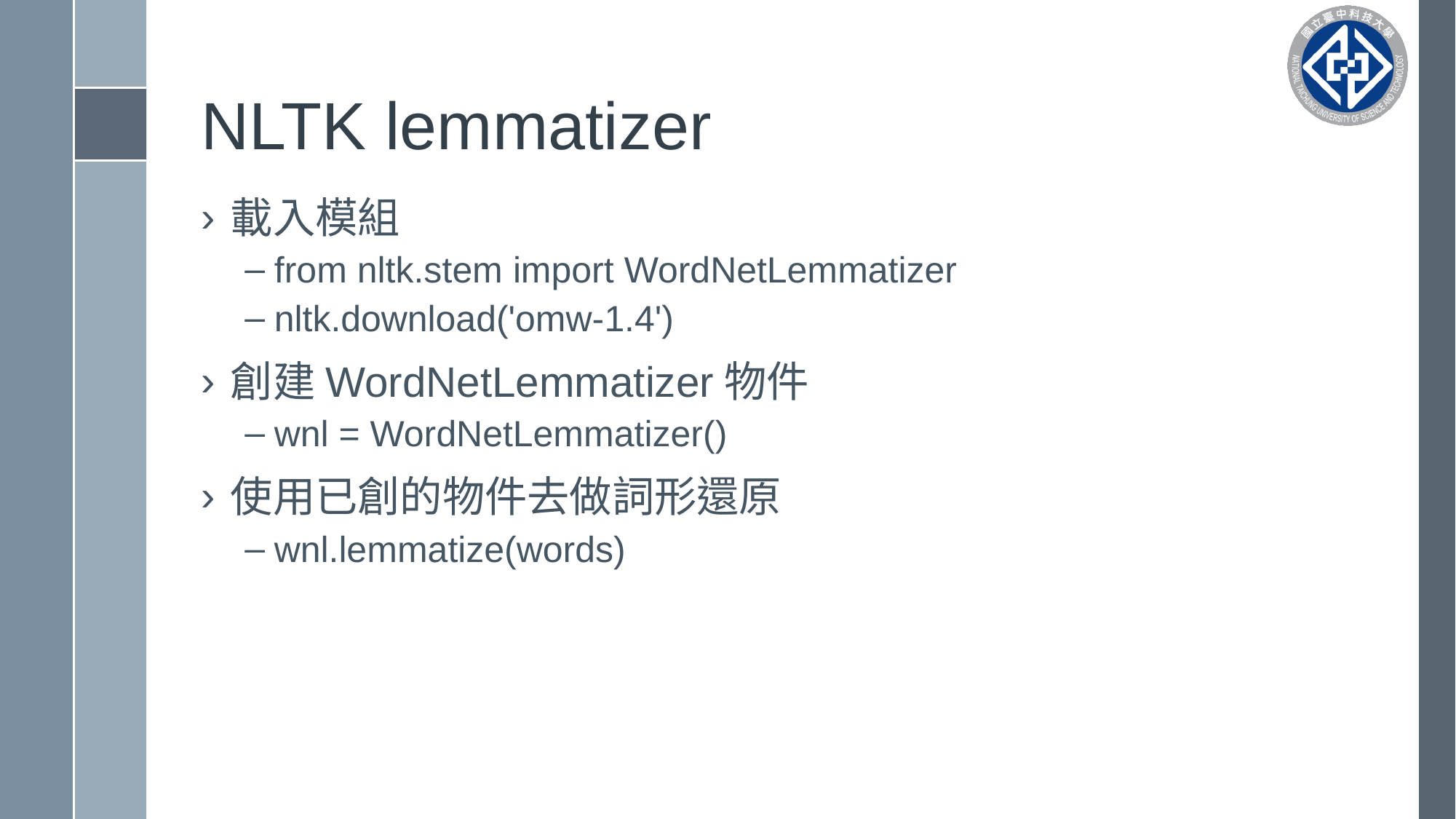

# NLTK lemmatizer
載入模組
from nltk.stem import WordNetLemmatizer
nltk.download('omw-1.4')
創建WordNetLemmatizer物件
wnl = WordNetLemmatizer()
使用已創的物件去做詞形還原
wnl.lemmatize(words)